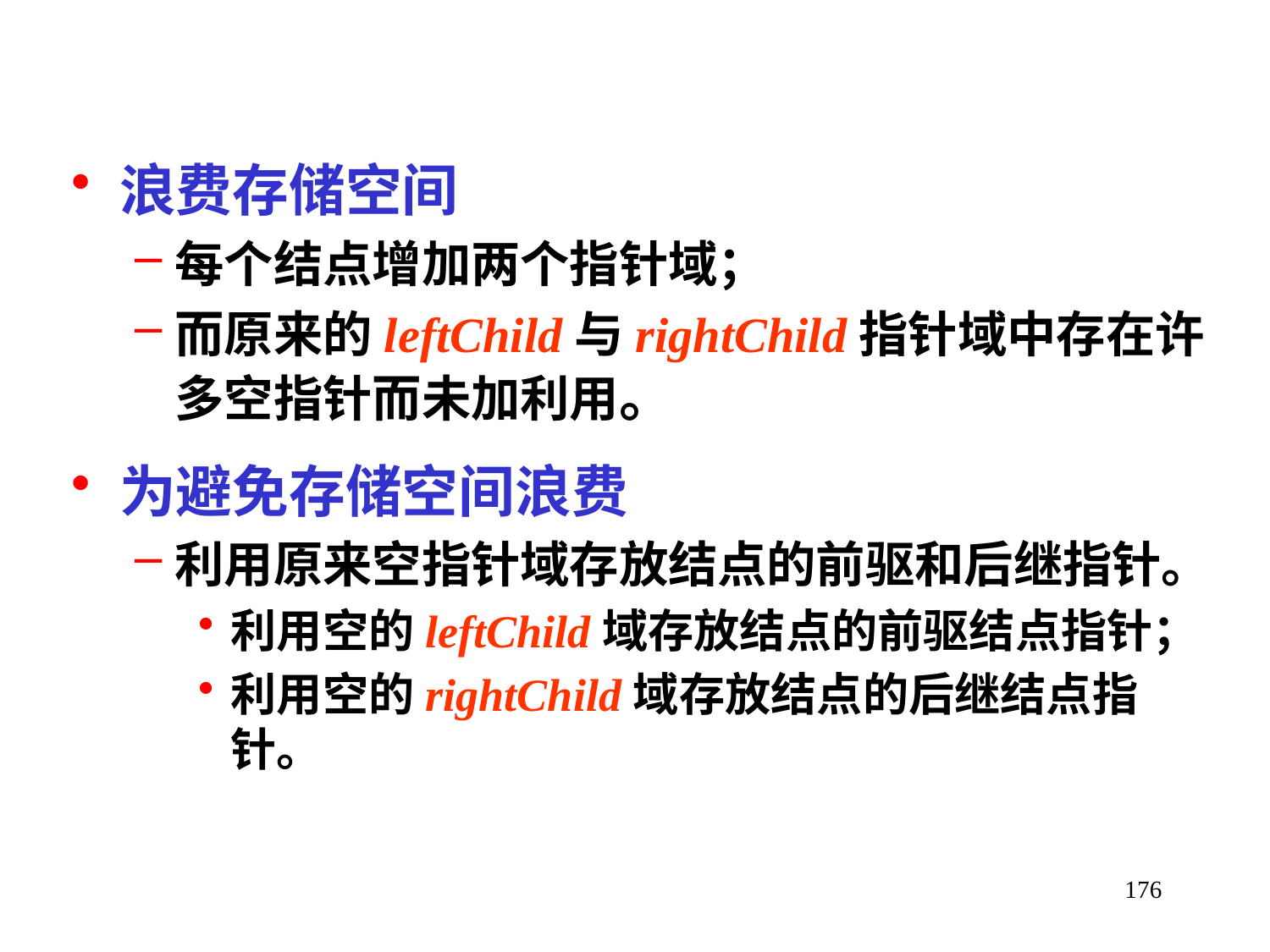

浪费存储空间
每个结点增加两个指针域；
而原来的leftChild与rightChild指针域中存在许多空指针而未加利用。
为避免存储空间浪费
利用原来空指针域存放结点的前驱和后继指针。
利用空的leftChild域存放结点的前驱结点指针；
利用空的rightChild域存放结点的后继结点指针。
176